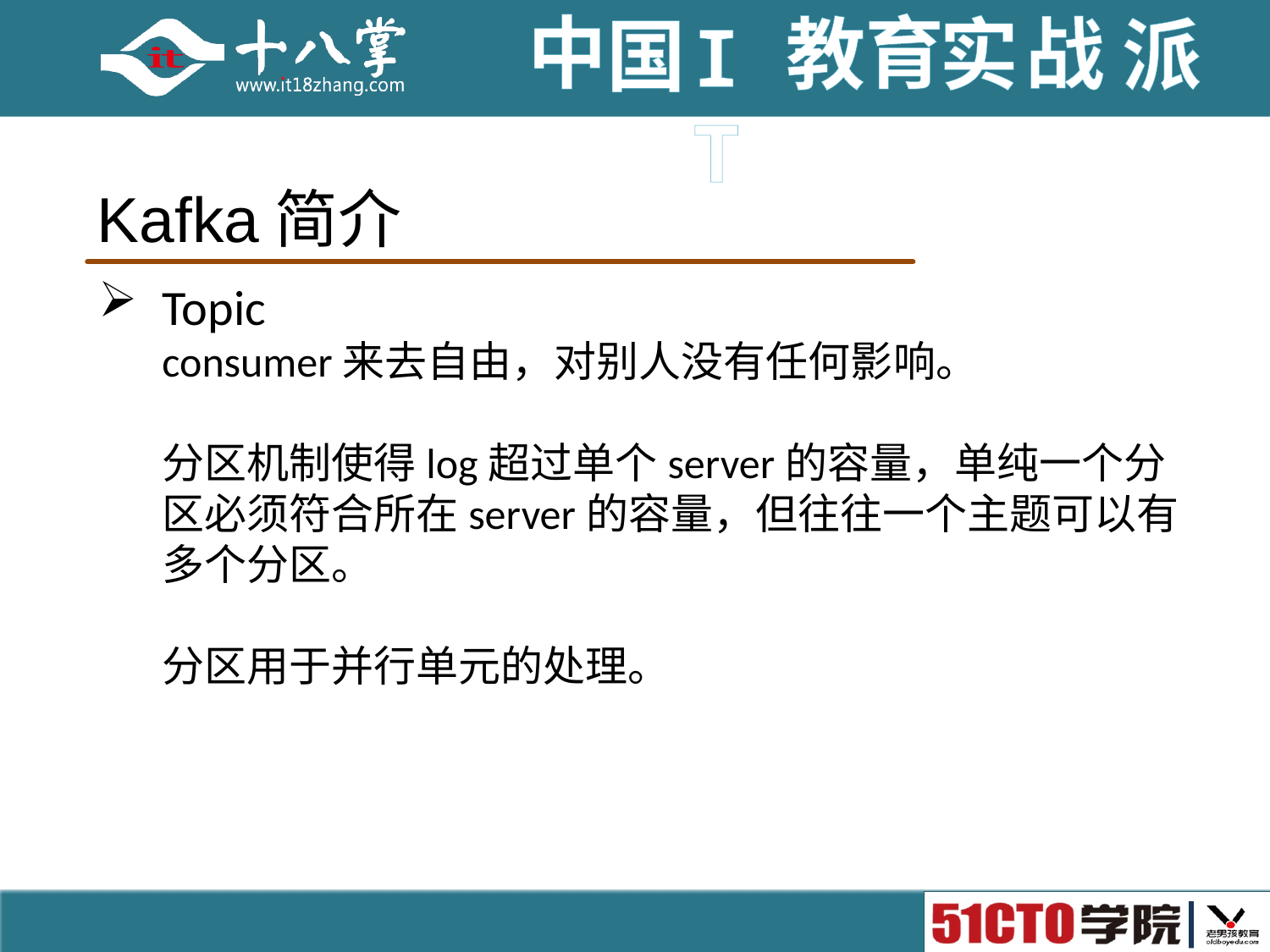

# Kafka简介
Topic
consumer来去自由，对别人没有任何影响。
分区机制使得log超过单个server的容量，单纯一个分区必须符合所在server的容量，但往往一个主题可以有多个分区。
分区用于并行单元的处理。